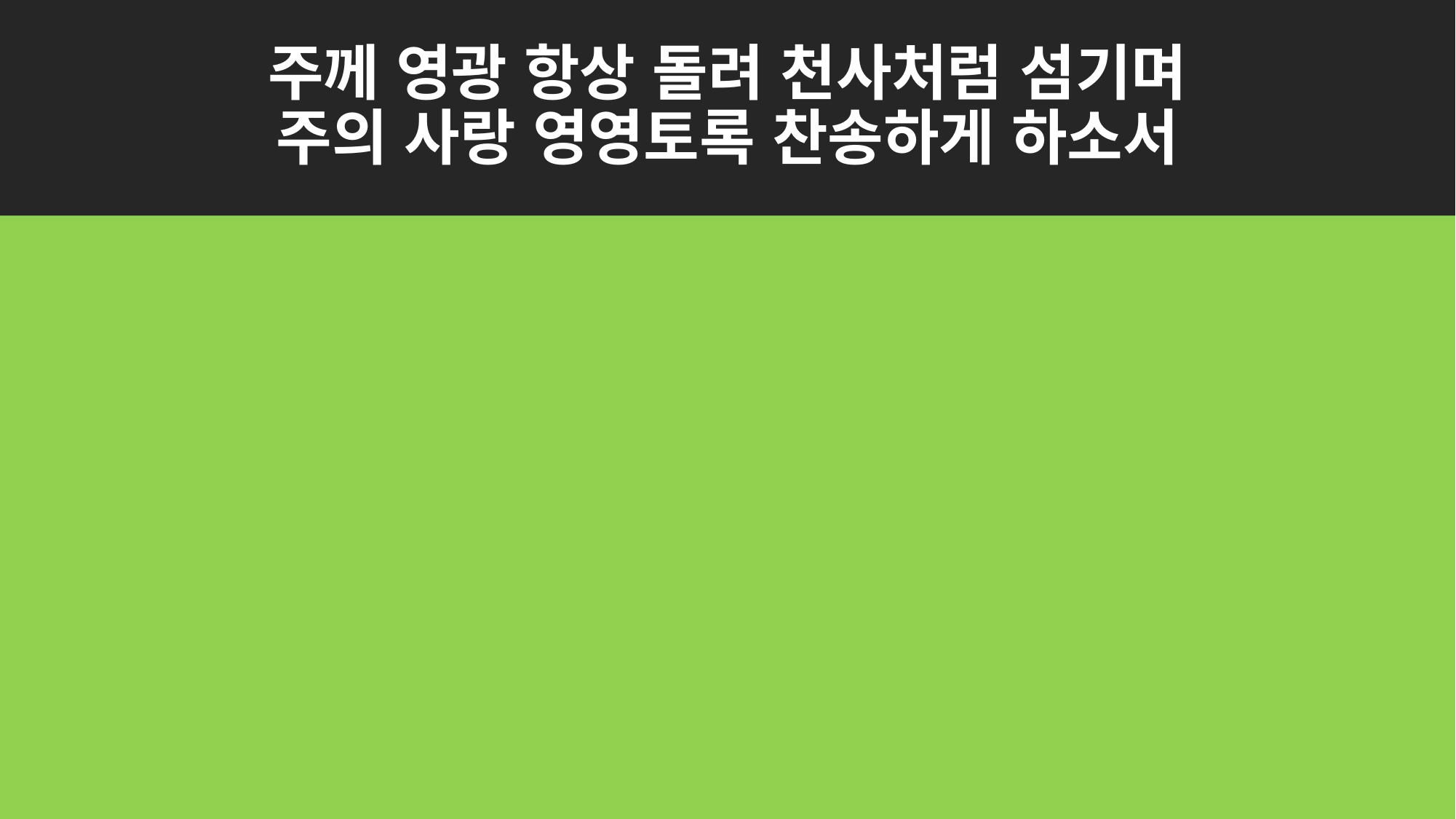

# 주께 영광 항상 돌려 천사처럼 섬기며
주의 사랑 영영토록 찬송하게 하소서